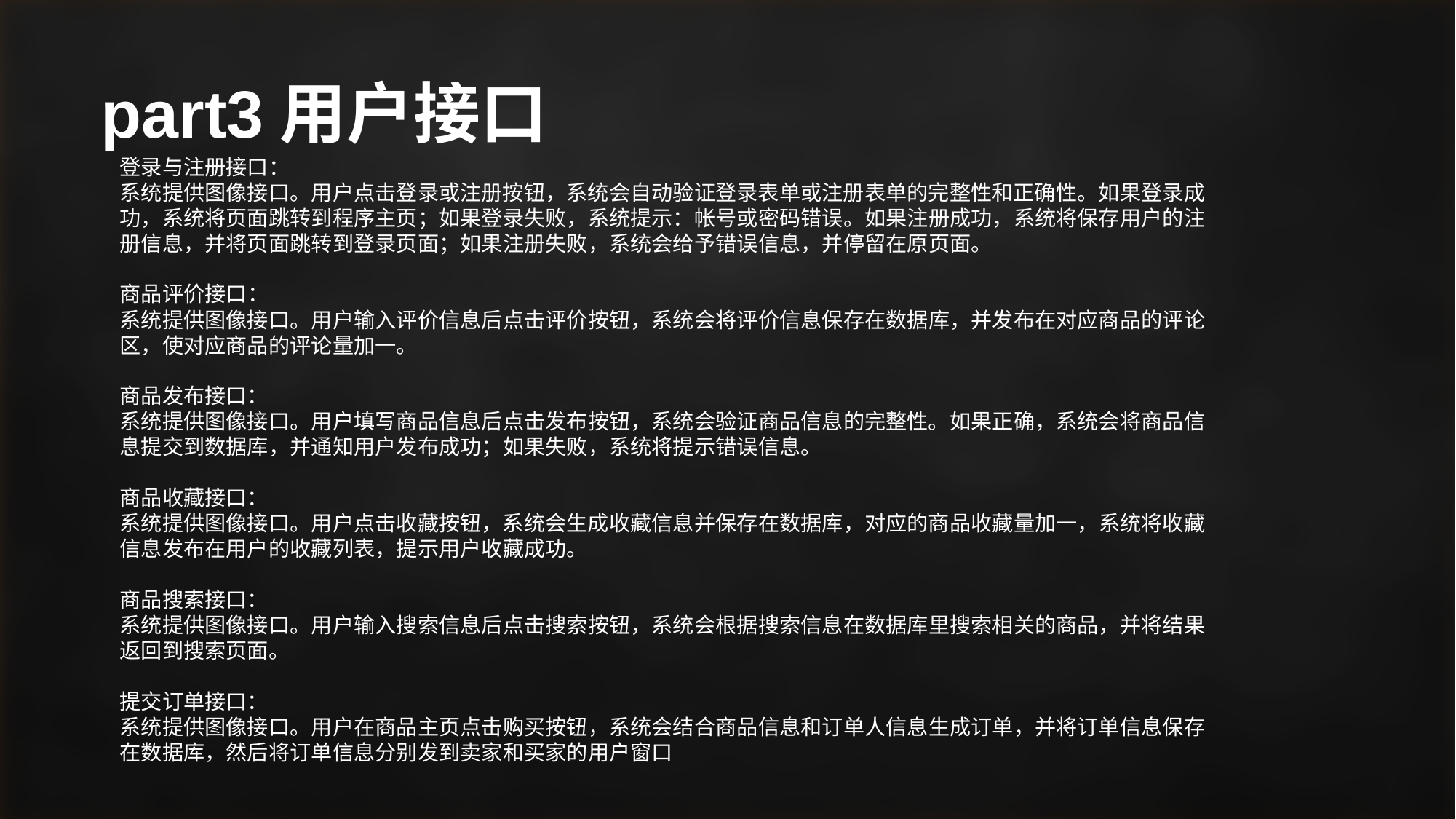

# part3用户接口
登录与注册接口：系统提供图像接口。用户点击登录或注册按钮，系统会自动验证登录表单或注册表单的完整性和正确性。如果登录成功，系统将页面跳转到程序主页；如果登录失败，系统提示：帐号或密码错误。如果注册成功，系统将保存用户的注册信息，并将页面跳转到登录页面；如果注册失败，系统会给予错误信息，并停留在原页面。 商品评价接口：系统提供图像接口。用户输入评价信息后点击评价按钮，系统会将评价信息保存在数据库，并发布在对应商品的评论区，使对应商品的评论量加一。 商品发布接口：系统提供图像接口。用户填写商品信息后点击发布按钮，系统会验证商品信息的完整性。如果正确，系统会将商品信息提交到数据库，并通知用户发布成功；如果失败，系统将提示错误信息。 商品收藏接口：系统提供图像接口。用户点击收藏按钮，系统会生成收藏信息并保存在数据库，对应的商品收藏量加一，系统将收藏信息发布在用户的收藏列表，提示用户收藏成功。 商品搜索接口：系统提供图像接口。用户输入搜索信息后点击搜索按钮，系统会根据搜索信息在数据库里搜索相关的商品，并将结果返回到搜索页面。 提交订单接口：系统提供图像接口。用户在商品主页点击购买按钮，系统会结合商品信息和订单人信息生成订单，并将订单信息保存在数据库，然后将订单信息分别发到卖家和买家的用户窗口